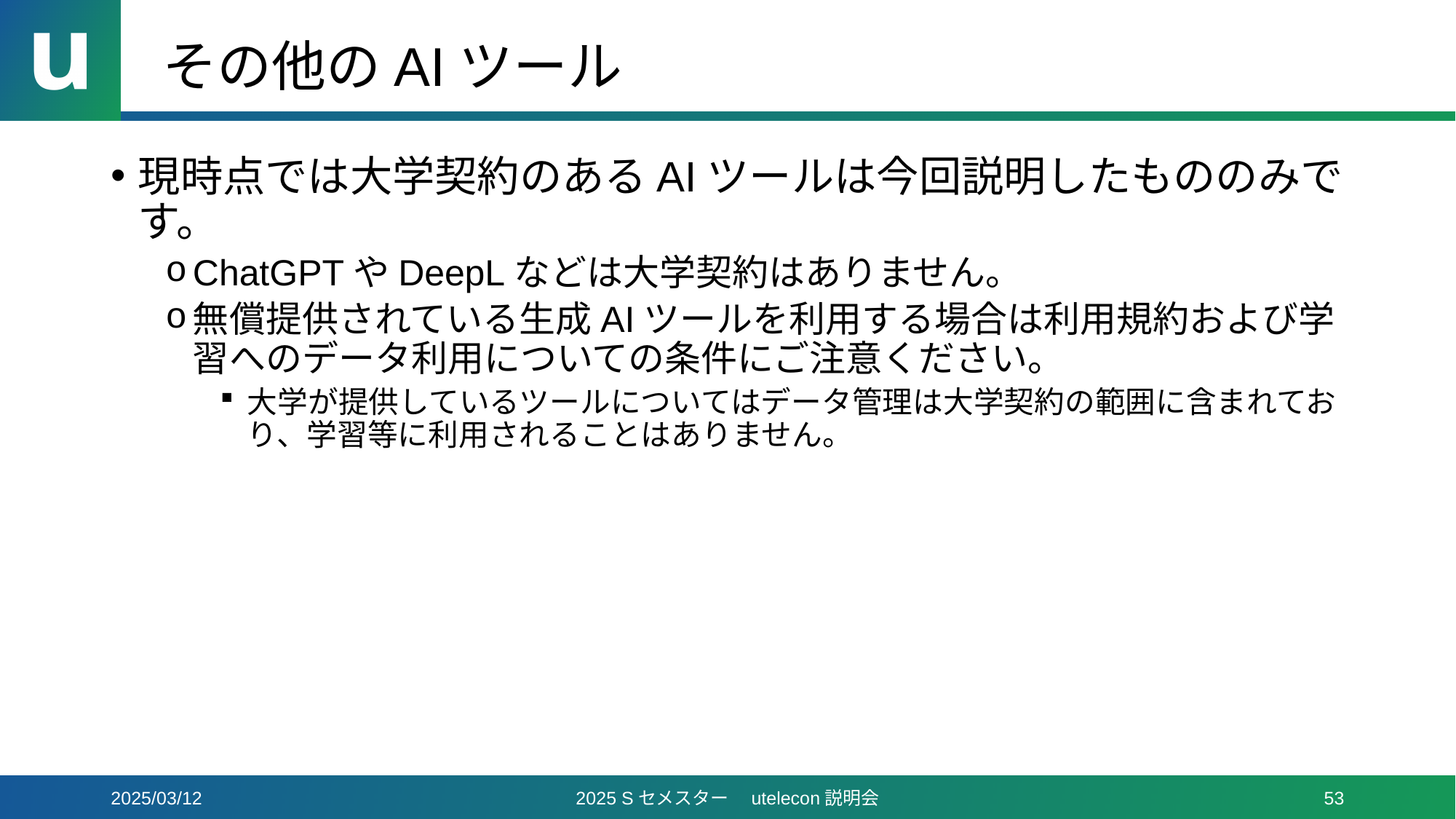

# その他のAIツール
現時点では大学契約のあるAIツールは今回説明したもののみです。
ChatGPTやDeepLなどは大学契約はありません。
無償提供されている生成AIツールを利用する場合は利用規約および学習へのデータ利用についての条件にご注意ください。
大学が提供しているツールについてはデータ管理は大学契約の範囲に含まれており、学習等に利用されることはありません。
2025/03/12
2025 Sセメスター　utelecon説明会
53